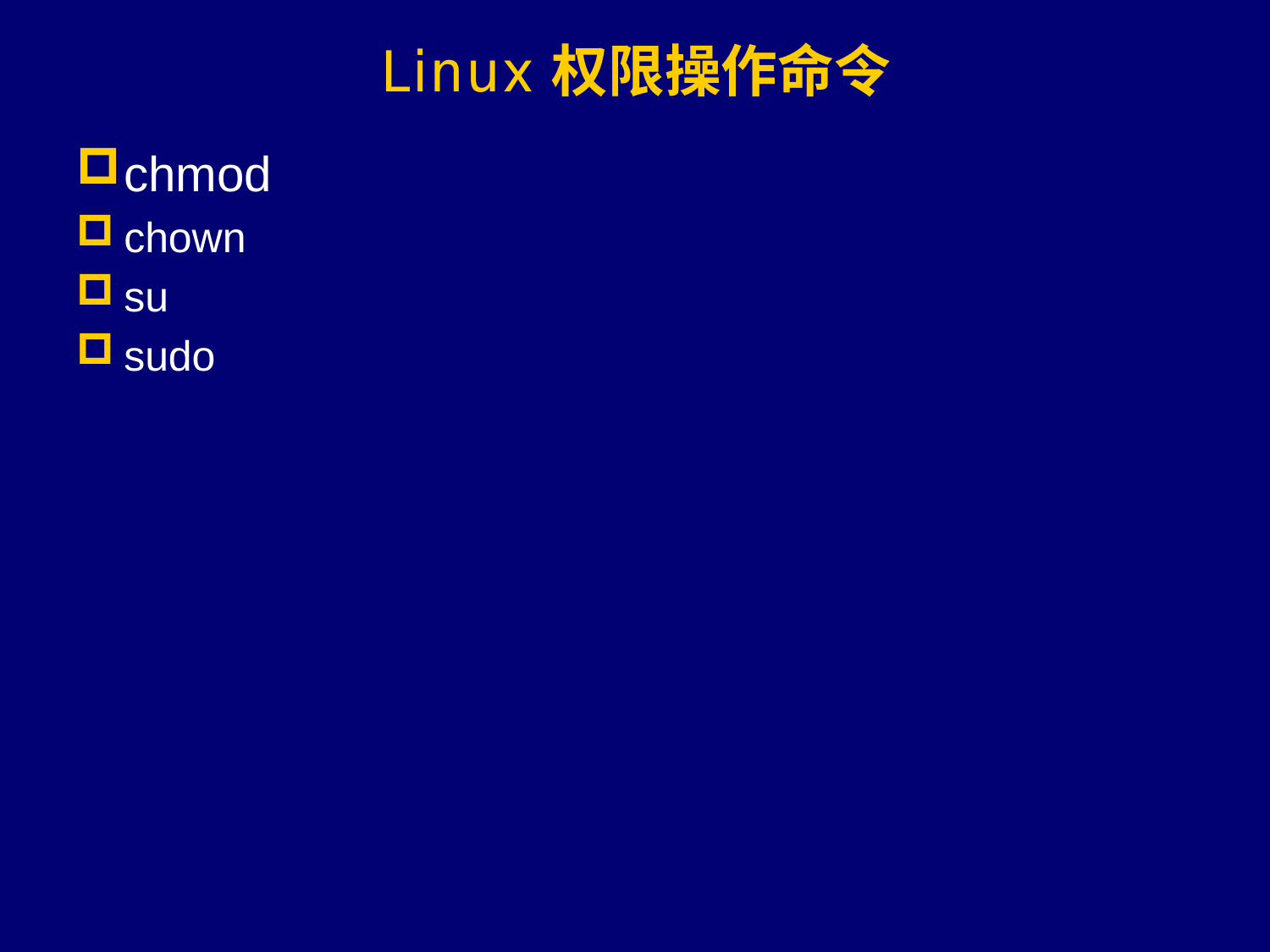

# Linux权限操作命令
chmod
chown
su
sudo
20